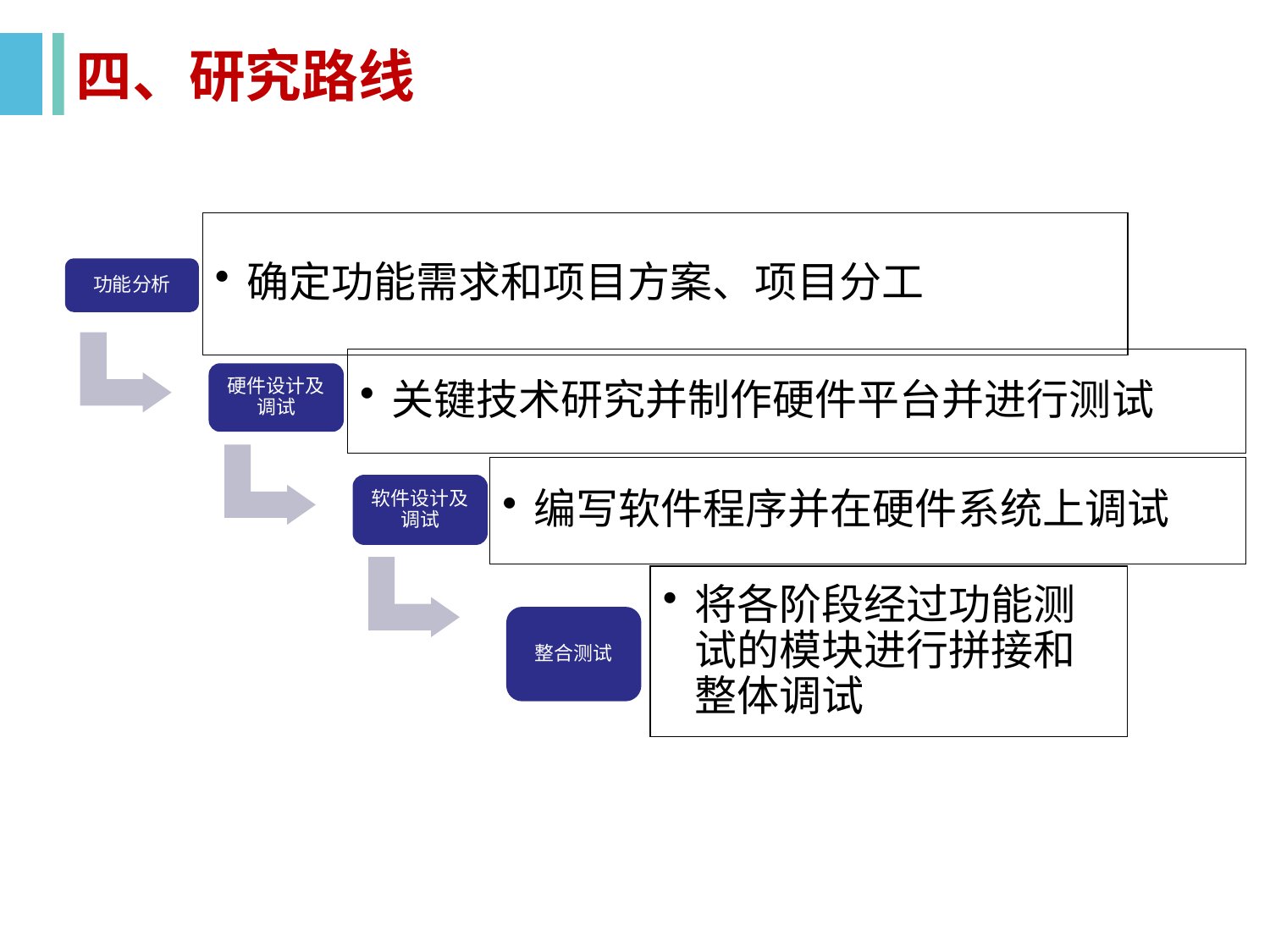

# 四、研究路线
确定功能需求和项目方案、项目分工
功能分析

关键技术研究并制作硬件平台并进行测试
硬件设计及调试

编写软件程序并在硬件系统上调试
软件设计及调试

将各阶段经过功能测试的模块进行拼接和整体调试
整合测试